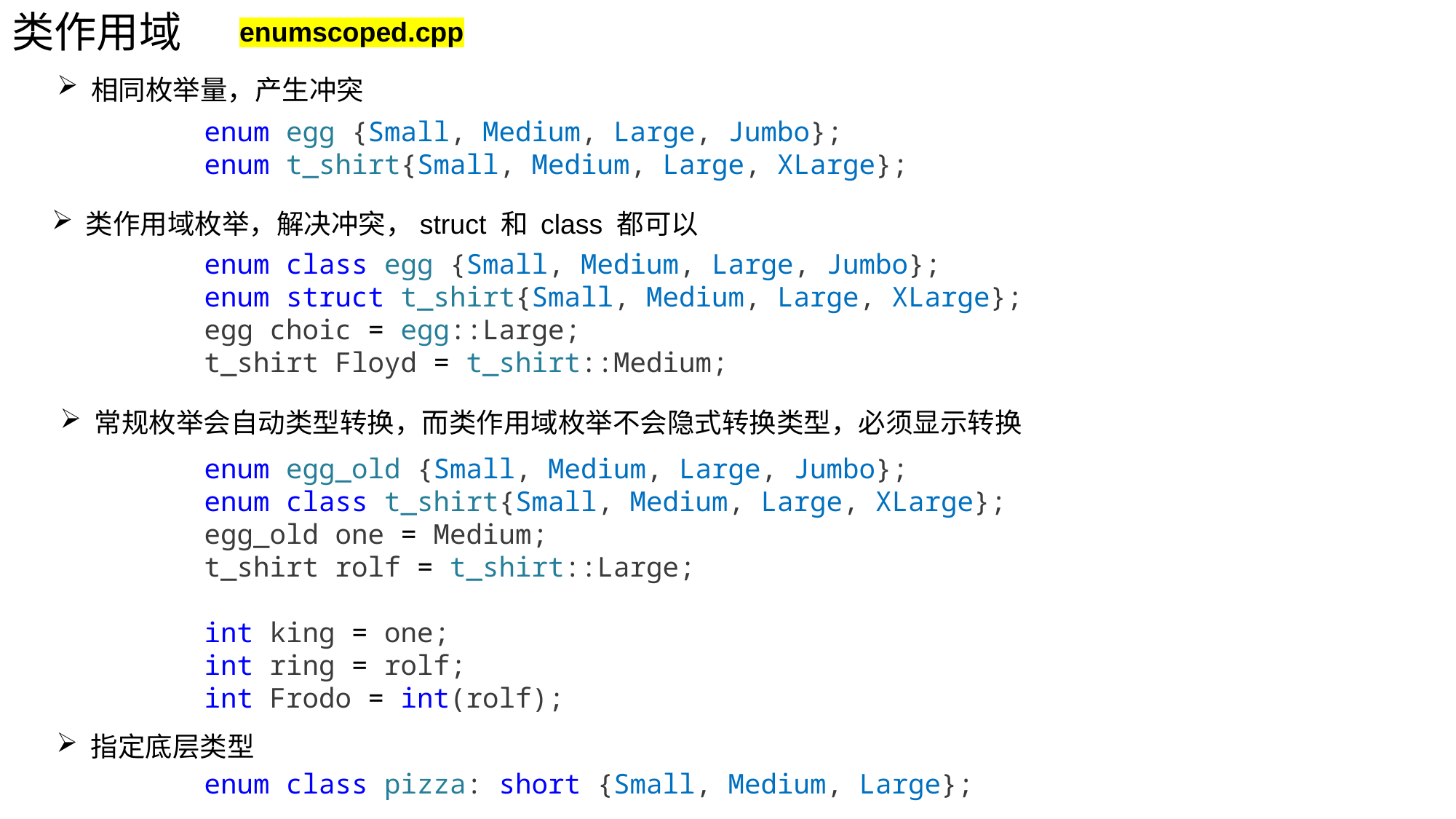

类作用域
enumscoped.cpp
相同枚举量，产生冲突
enum egg {Small, Medium, Large, Jumbo};
enum t_shirt{Small, Medium, Large, XLarge};
类作用域枚举，解决冲突，struct 和 class 都可以
enum class egg {Small, Medium, Large, Jumbo};
enum struct t_shirt{Small, Medium, Large, XLarge};
egg choic = egg::Large;
t_shirt Floyd = t_shirt::Medium;
常规枚举会自动类型转换，而类作用域枚举不会隐式转换类型，必须显示转换
enum egg_old {Small, Medium, Large, Jumbo};
enum class t_shirt{Small, Medium, Large, XLarge};
egg_old one = Medium;
t_shirt rolf = t_shirt::Large;
int king = one;
int ring = rolf;
int Frodo = int(rolf);
指定底层类型
enum class pizza: short {Small, Medium, Large};